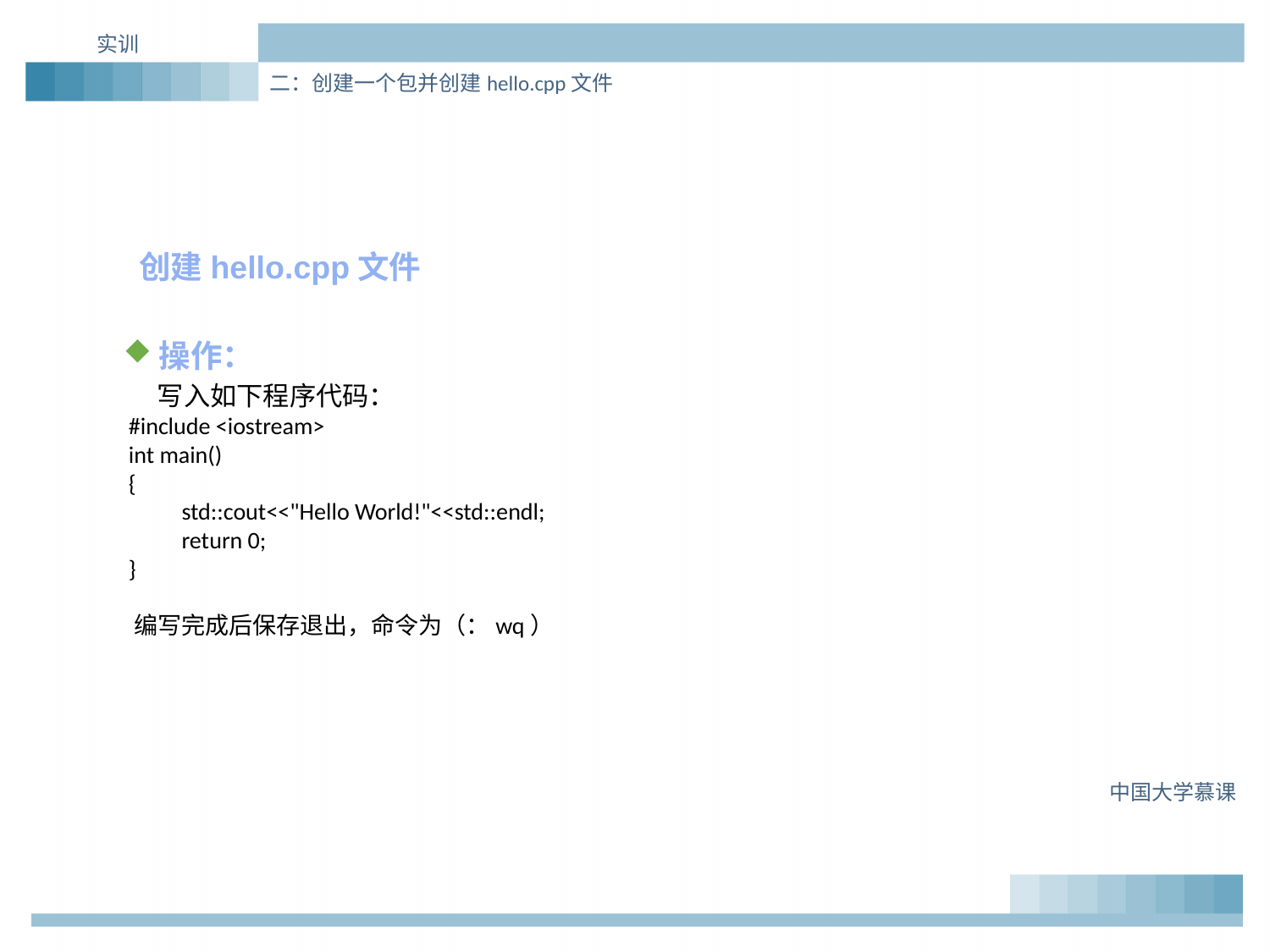

实训
二：创建一个包并创建hello.cpp文件

创建hello.cpp文件

操作：
  写入如下程序代码：
          #include <iostream>
          int main()
          {
                    std::cout<<"Hello World!"<<std::endl;
                    return 0;
          }

          编写完成后保存退出，命令为（：wq）
中国大学慕课